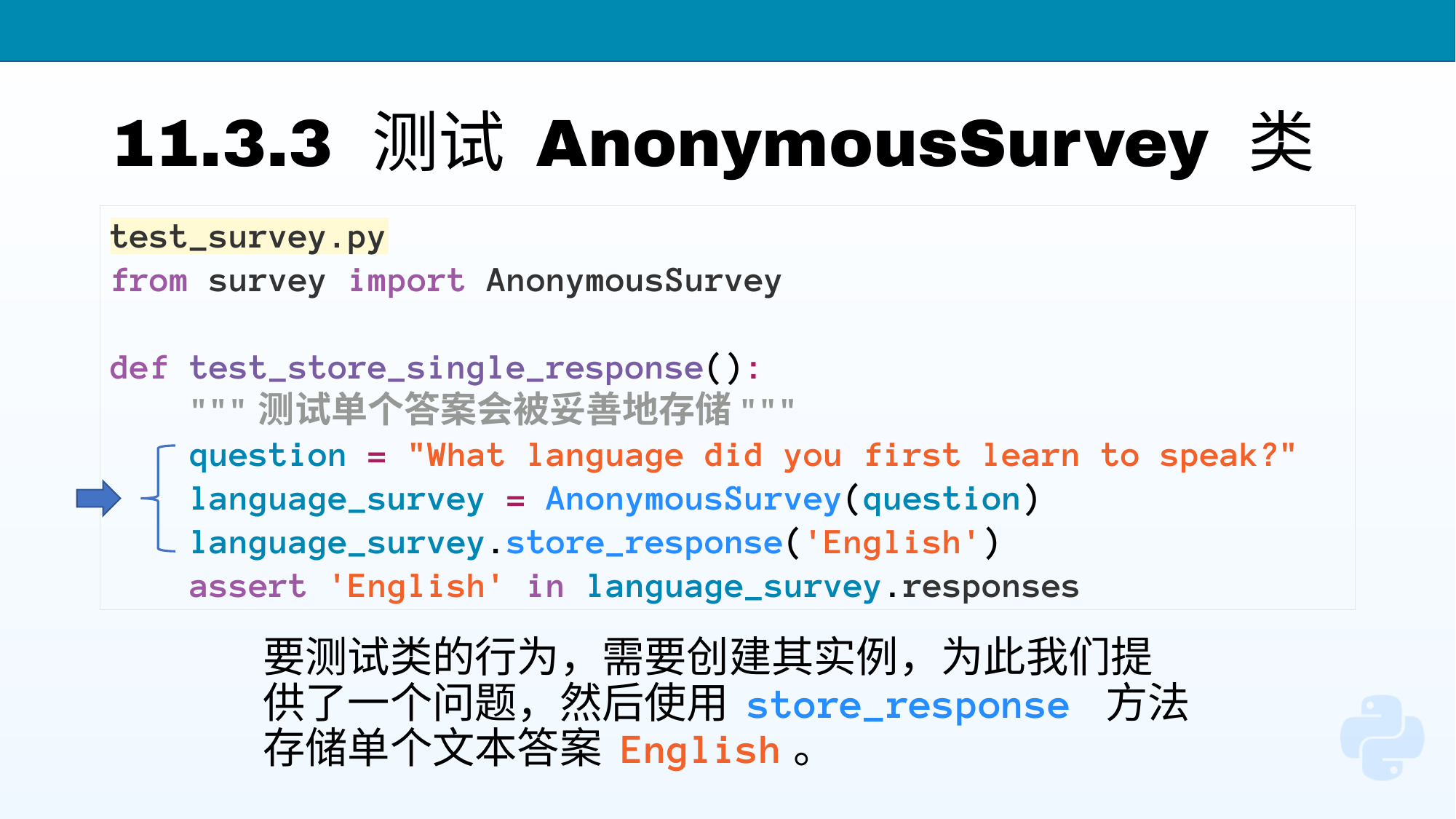

# 11.3.3 测试 AnonymousSurvey 类
test_survey.py
from survey import AnonymousSurvey
def test_store_single_response():
    """测试单个答案会被妥善地存储"""
    question = "What language did you first learn to speak?"
    language_survey = AnonymousSurvey(question)
    language_survey.store_response('English')
    assert 'English' in language_survey.responses

要测试类的行为，需要创建其实例，为此我们提供了一个问题，然后使用 store_response 方法存储单个文本答案 English。